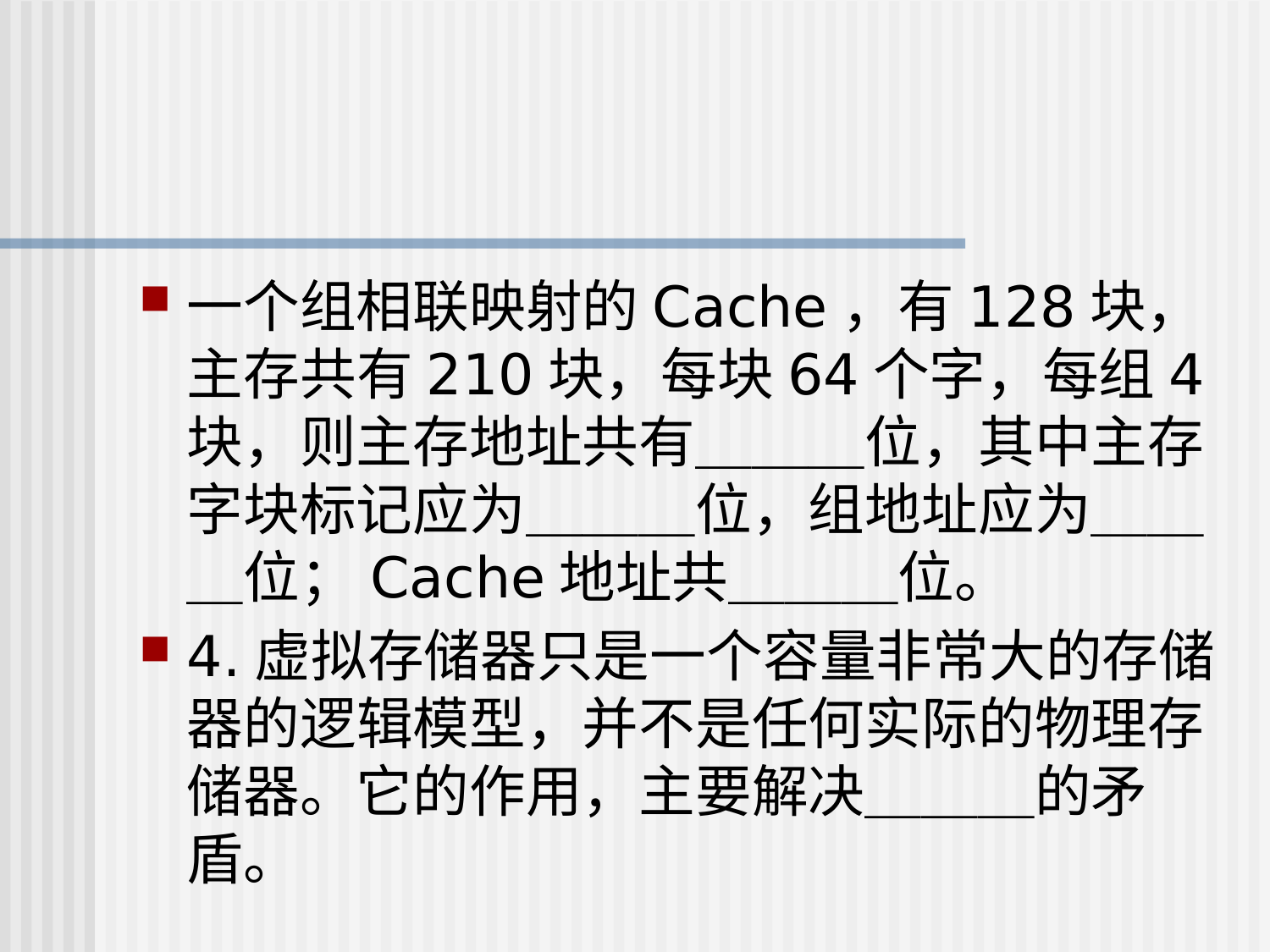

#
一个组相联映射的Cache，有128块，主存共有210块，每块64个字，每组4块，则主存地址共有＿＿＿位，其中主存字块标记应为＿＿＿位，组地址应为＿＿＿位；Cache地址共＿＿＿位。
4.虚拟存储器只是一个容量非常大的存储器的逻辑模型，并不是任何实际的物理存储器。它的作用，主要解决＿＿＿的矛盾。